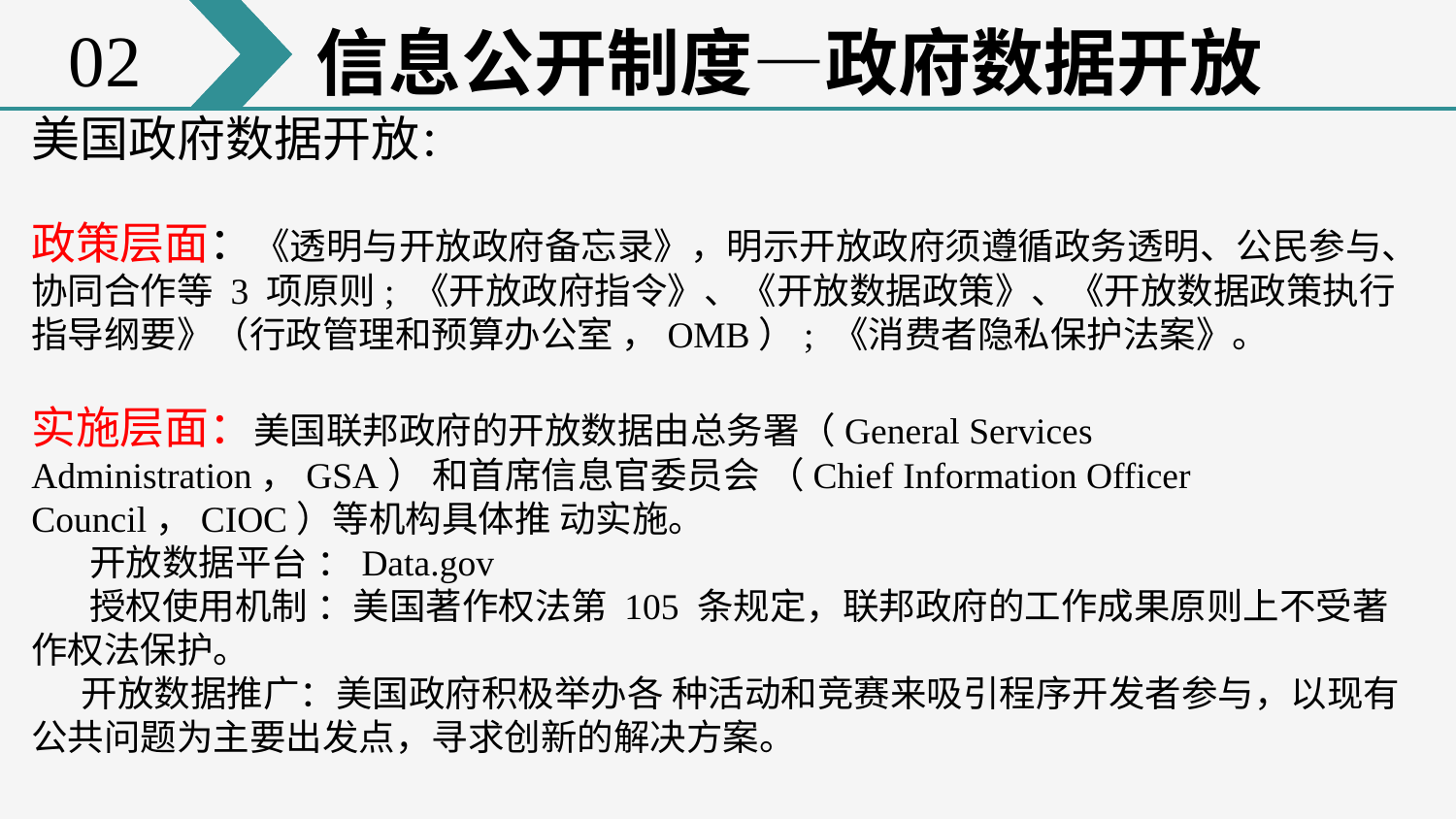

02
信息公开制度—政府数据开放
美国政府数据开放：

政策层面：《透明与开放政府备忘录》，明示开放政府须遵循政务透明、公民参与、协同合作等 3 项原则; 《开放政府指令》、《开放数据政策》、《开放数据政策执行
指导纲要》（行政管理和预算办公室 ，OMB）; 《消费者隐私保护法案》。

实施层面：美国联邦政府的开放数据由总务署（General Services Administration，GSA） 和首席信息官委员会 （Chief Information Officer Council，CIOC）等机构具体推 动实施。
      开放数据平台 ：Data.gov
      授权使用机制 ：美国著作权法第 105 条规定，联邦政府的工作成果原则上不受著作权法保护。
     开放数据推广：美国政府积极举办各 种活动和竞赛来吸引程序开发者参与，以现有公共问题为主要出发点，寻求创新的解决方案。